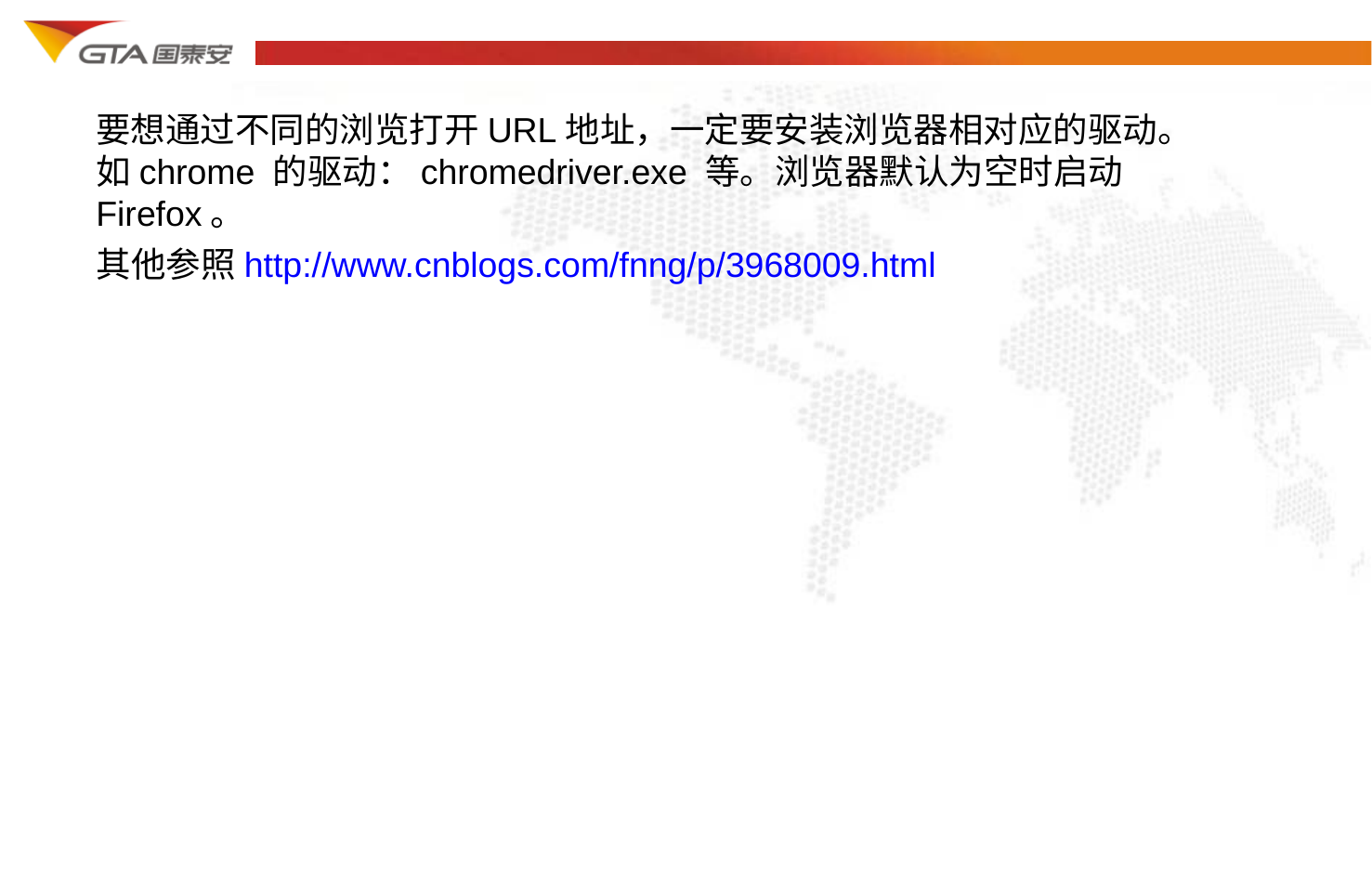

要想通过不同的浏览打开URL地址，一定要安装浏览器相对应的驱动。如chrome 的驱动：chromedriver.exe 等。浏览器默认为空时启动Firefox。
其他参照http://www.cnblogs.com/fnng/p/3968009.html